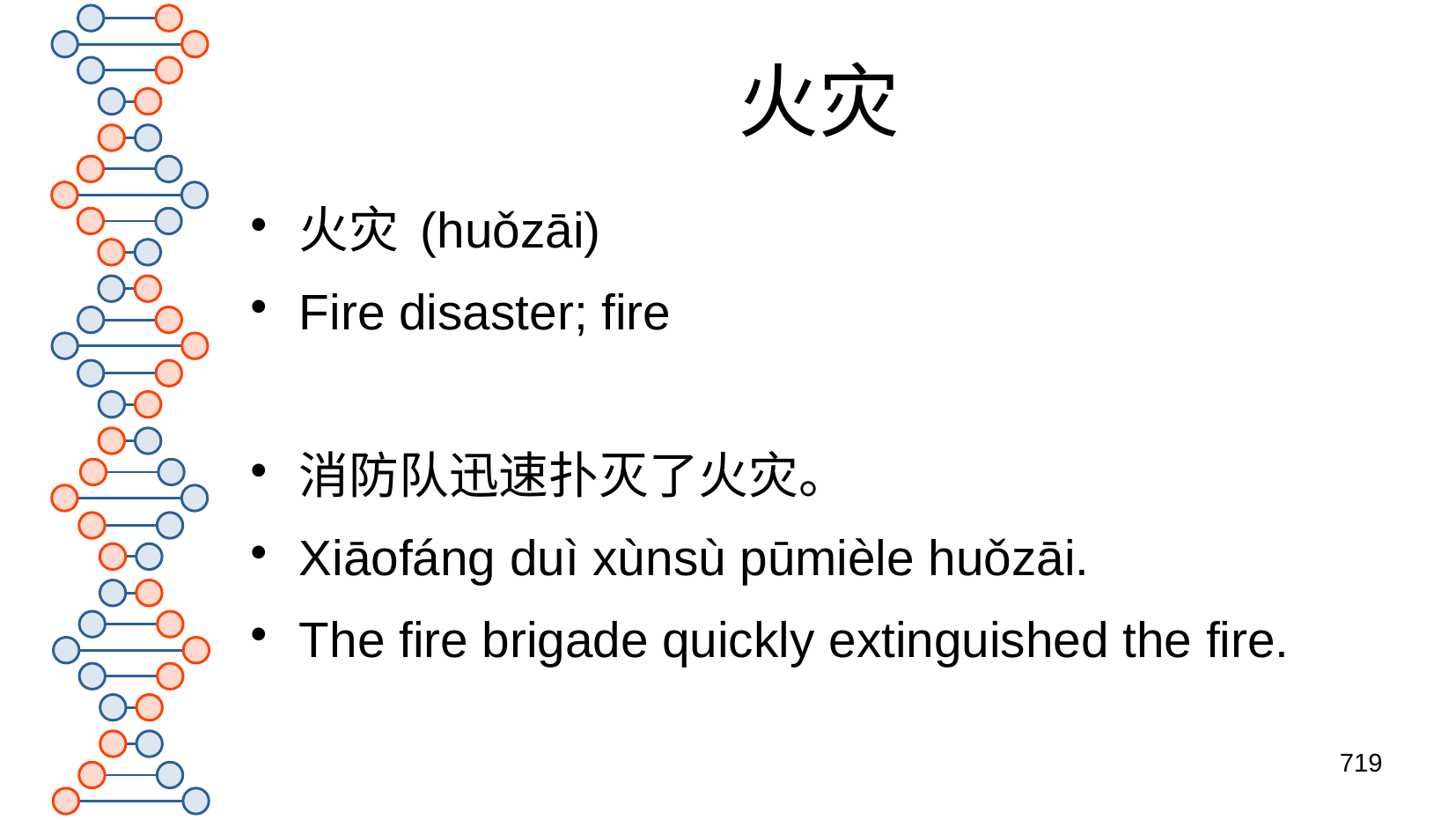

# 火灾
火灾 (huǒzāi)
Fire disaster; fire

消防队迅速扑灭了火灾。
Xiāofáng duì xùnsù pūmièle huǒzāi.
The fire brigade quickly extinguished the fire.

719